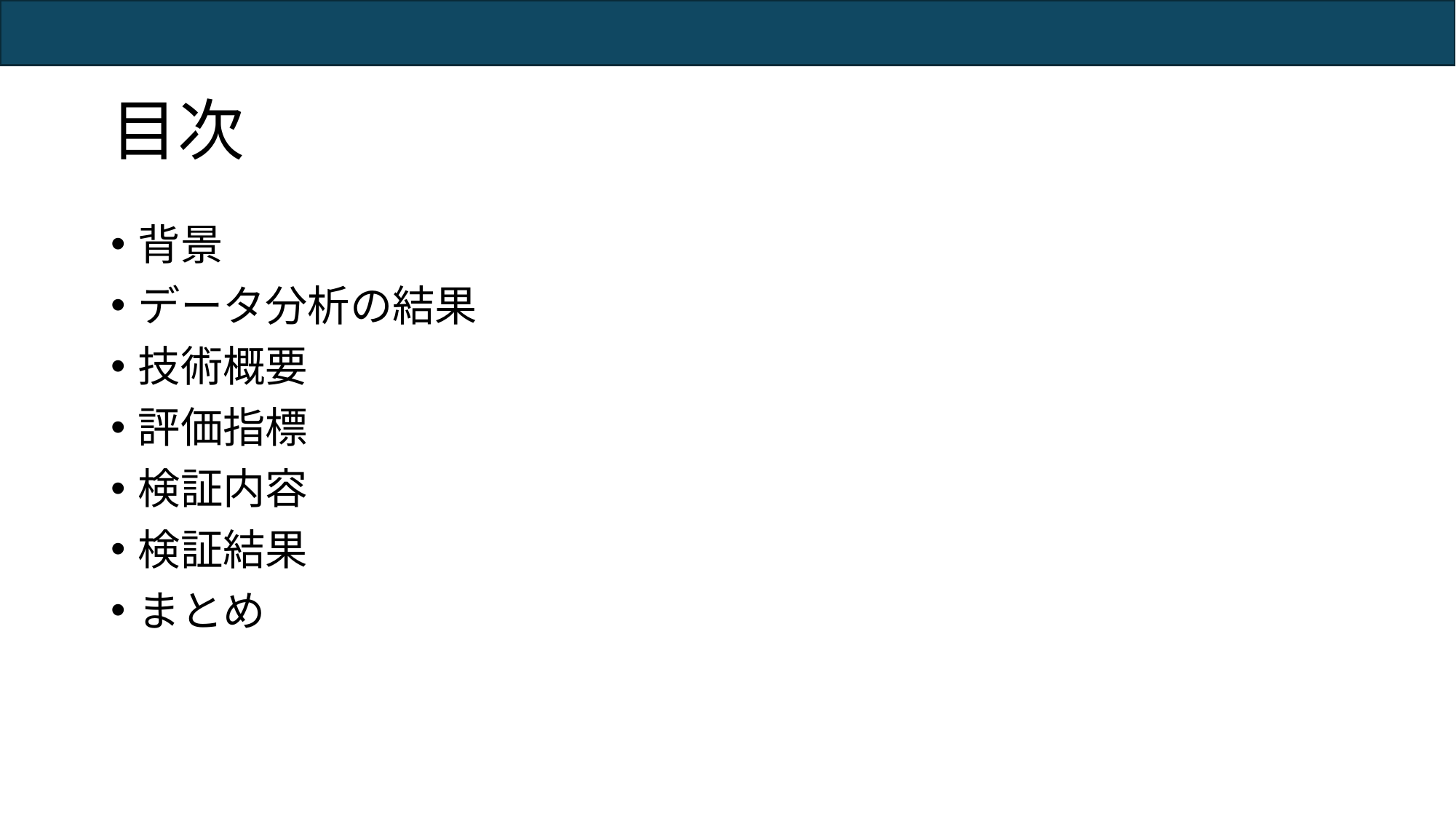

# 目次
背景
データ分析の結果
技術概要
評価指標
検証内容
検証結果
まとめ